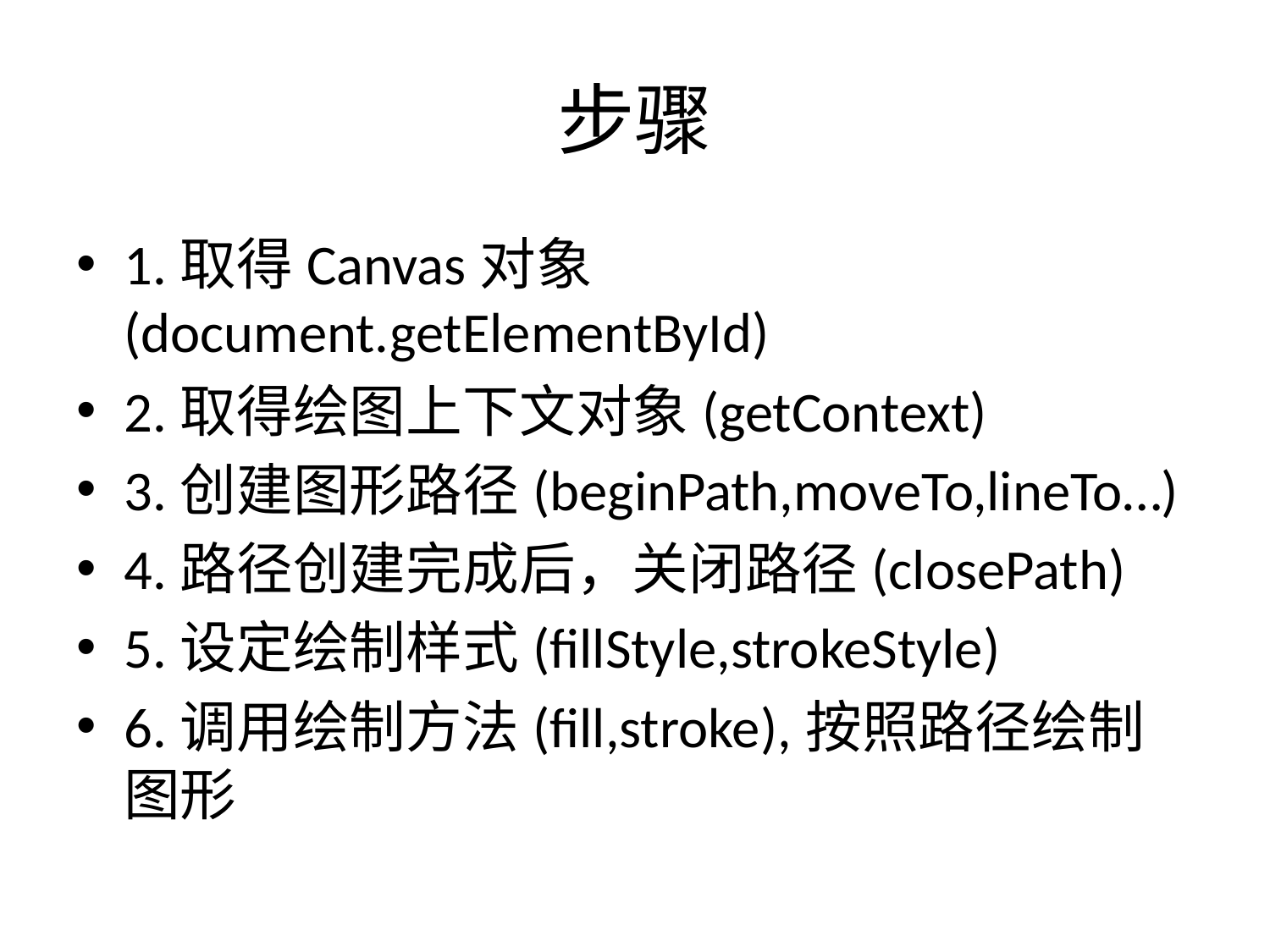

# 步骤
1.取得Canvas对象(document.getElementById)
2.取得绘图上下文对象(getContext)
3.创建图形路径(beginPath,moveTo,lineTo…)
4.路径创建完成后，关闭路径(closePath)
5.设定绘制样式(fillStyle,strokeStyle)
6.调用绘制方法(fill,stroke),按照路径绘制图形